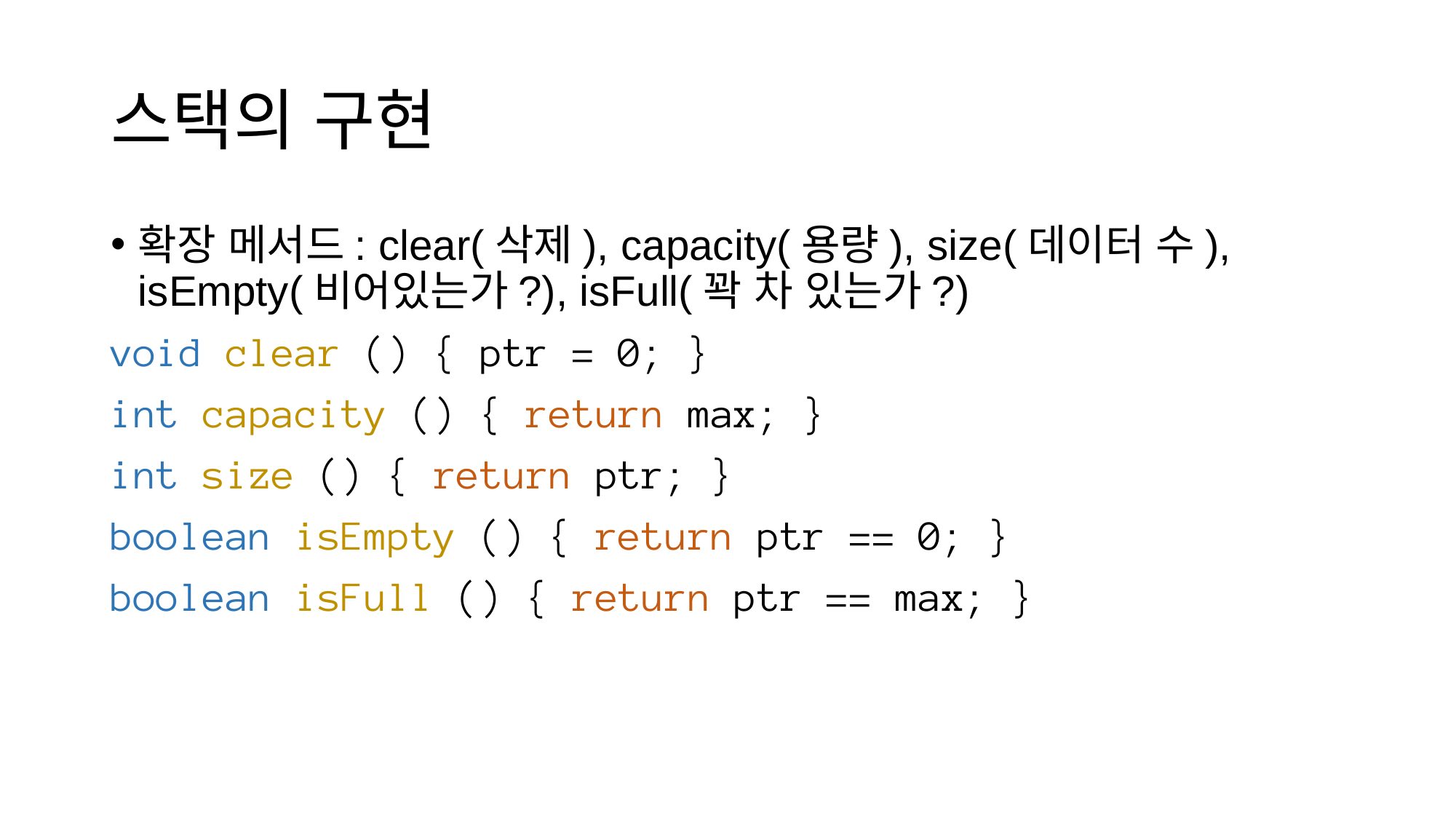

# 스택의 구현
확장 메서드: clear(삭제), capacity(용량), size(데이터 수), isEmpty(비어있는가?), isFull(꽉 차 있는가?)
void clear () { ptr = 0; }
int capacity () { return max; }
int size () { return ptr; }
boolean isEmpty () { return ptr == 0; }
boolean isFull () { return ptr == max; }